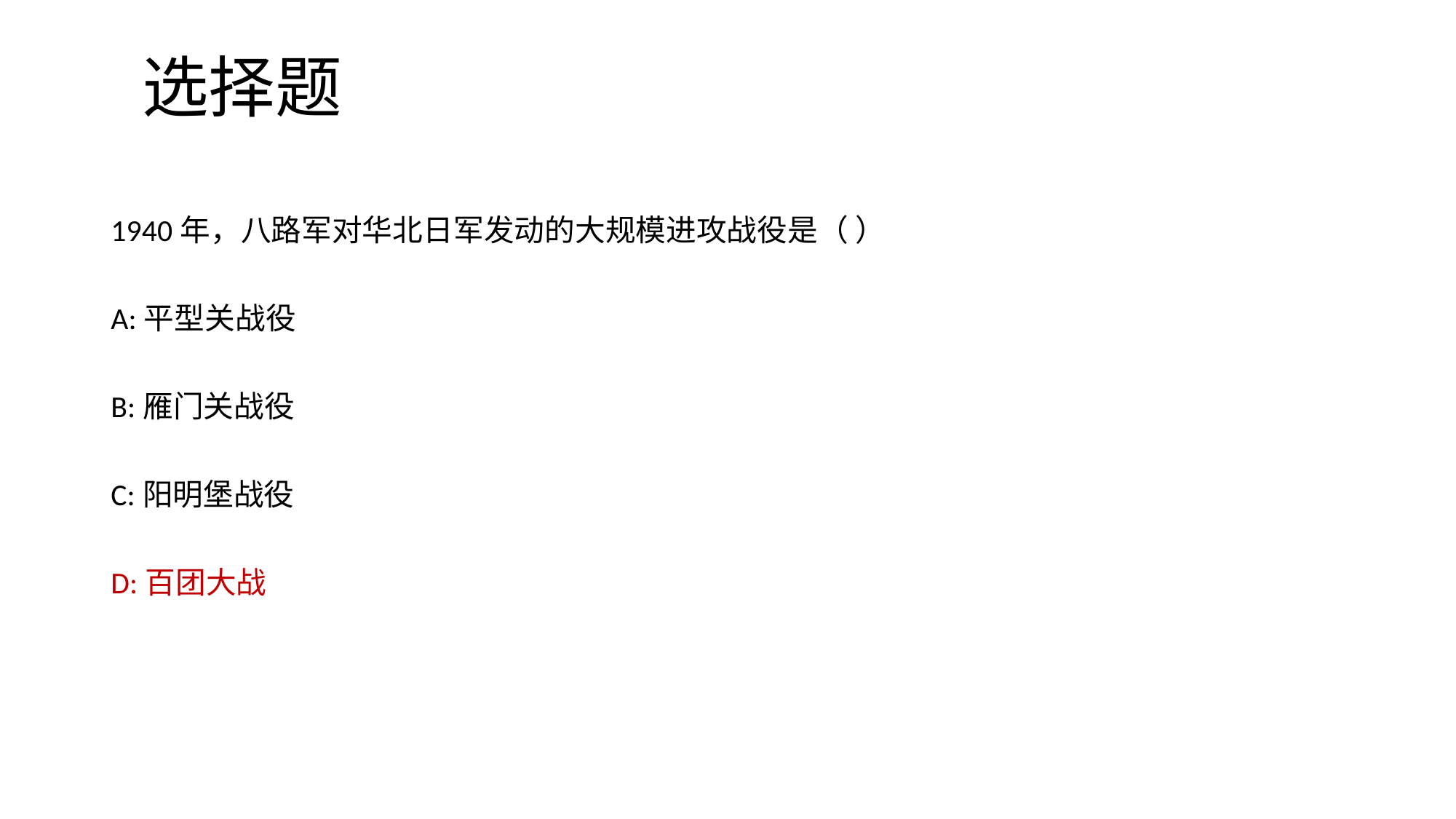

# 选择题
1940年，八路军对华北日军发动的大规模进攻战役是（ ）
A:平型关战役
B:雁门关战役
C:阳明堡战役
D:百团大战